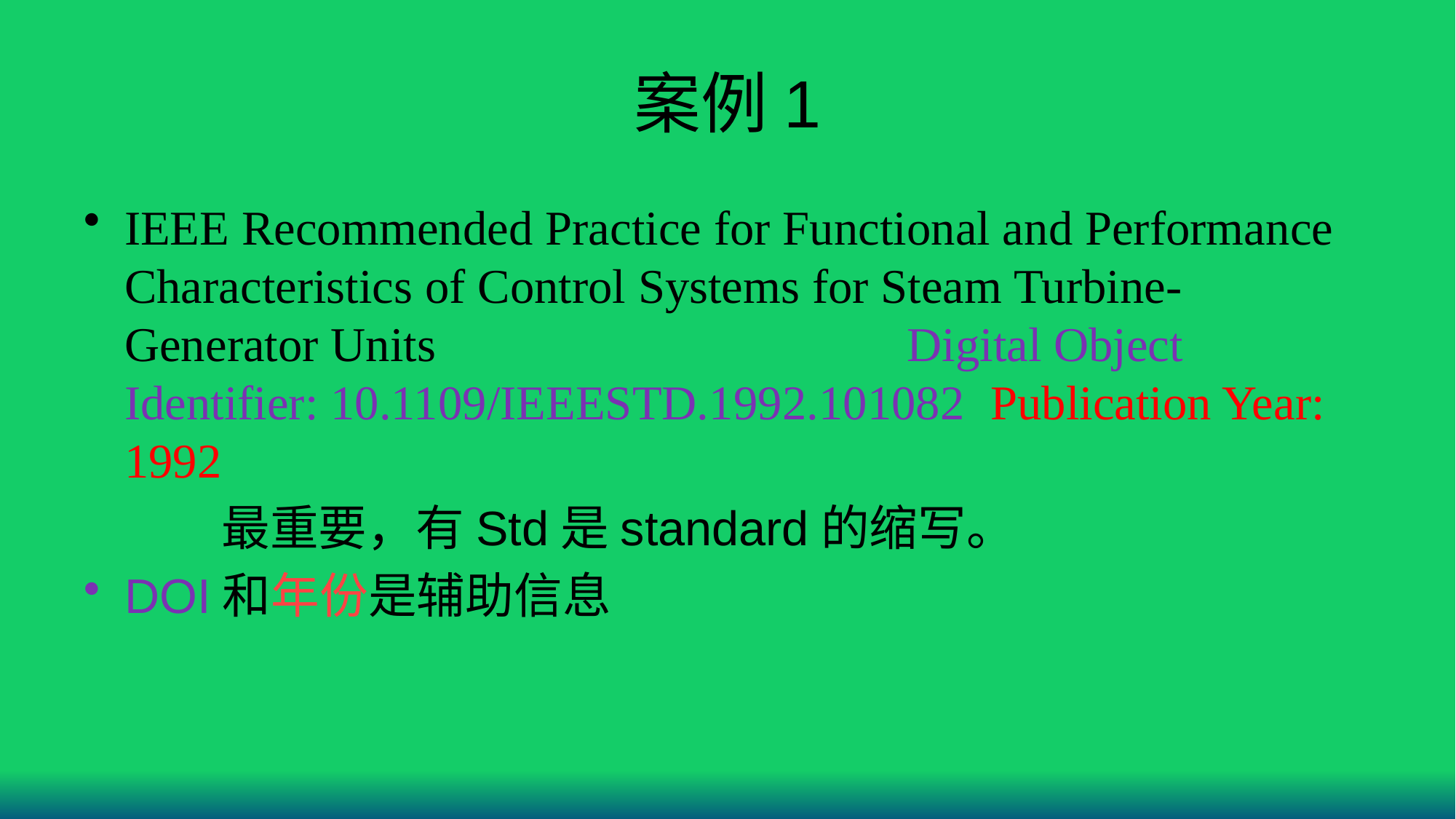

# 案例1
IEEE Recommended Practice for Functional and Performance Characteristics of Control Systems for Steam Turbine-Generator Units   IEEE Std 122-1991   Digital Object Identifier: 10.1109/IEEESTD.1992.101082  Publication Year: 1992
编号最重要，有Std是standard的缩写。
DOI和年份是辅助信息
标准文献